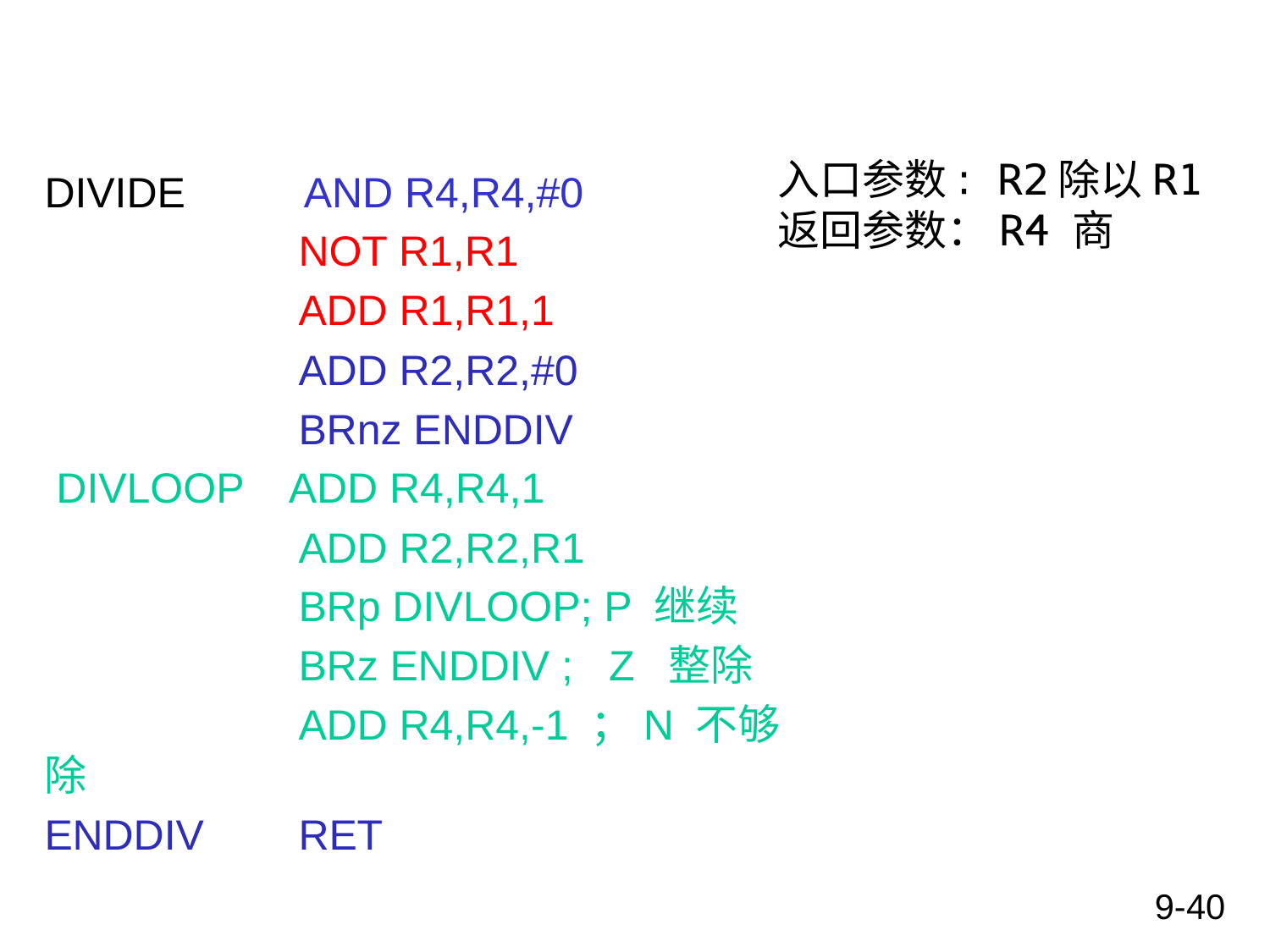

#
入口参数:  R2除以R1
返回参数：R4 商
DIVIDE          AND R4,R4,#0
           	NOT R1,R1
		ADD R1,R1,1
		ADD R2,R2,#0
  		BRnz ENDDIV
 DIVLOOP    ADD R4,R4,1
		ADD R2,R2,R1
		BRp DIVLOOP; P 继续
		BRz ENDDIV ;   Z  整除
		ADD R4,R4,-1 ；N 不够除
ENDDIV 	RET

9-40